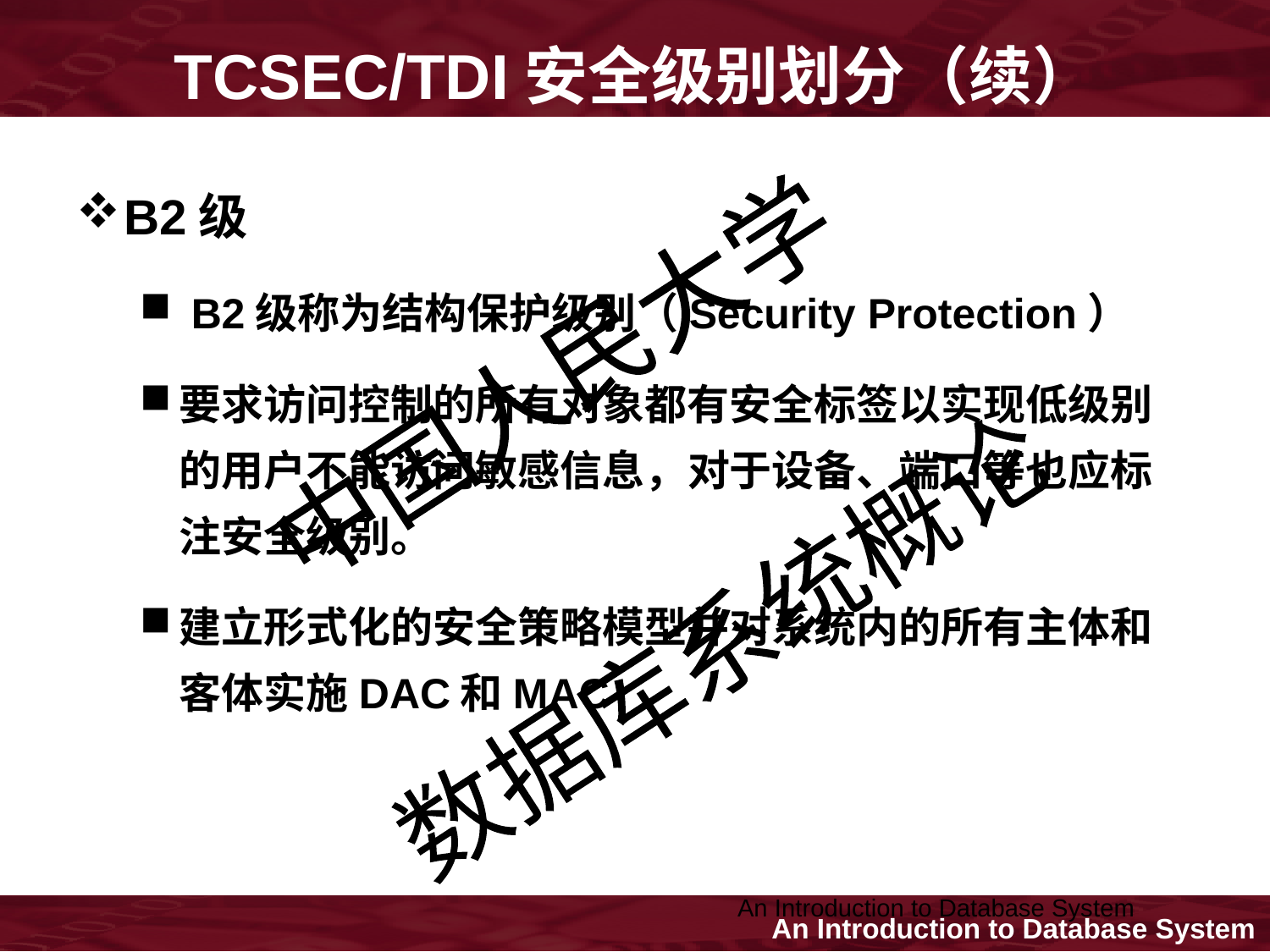

# TCSEC/TDI安全级别划分（续）
B2级
 B2级称为结构保护级别（Security Protection）
要求访问控制的所有对象都有安全标签以实现低级别的用户不能访问敏感信息，对于设备、端口等也应标注安全级别。
建立形式化的安全策略模型并对系统内的所有主体和客体实施DAC和MAC

An Introduction to Database System